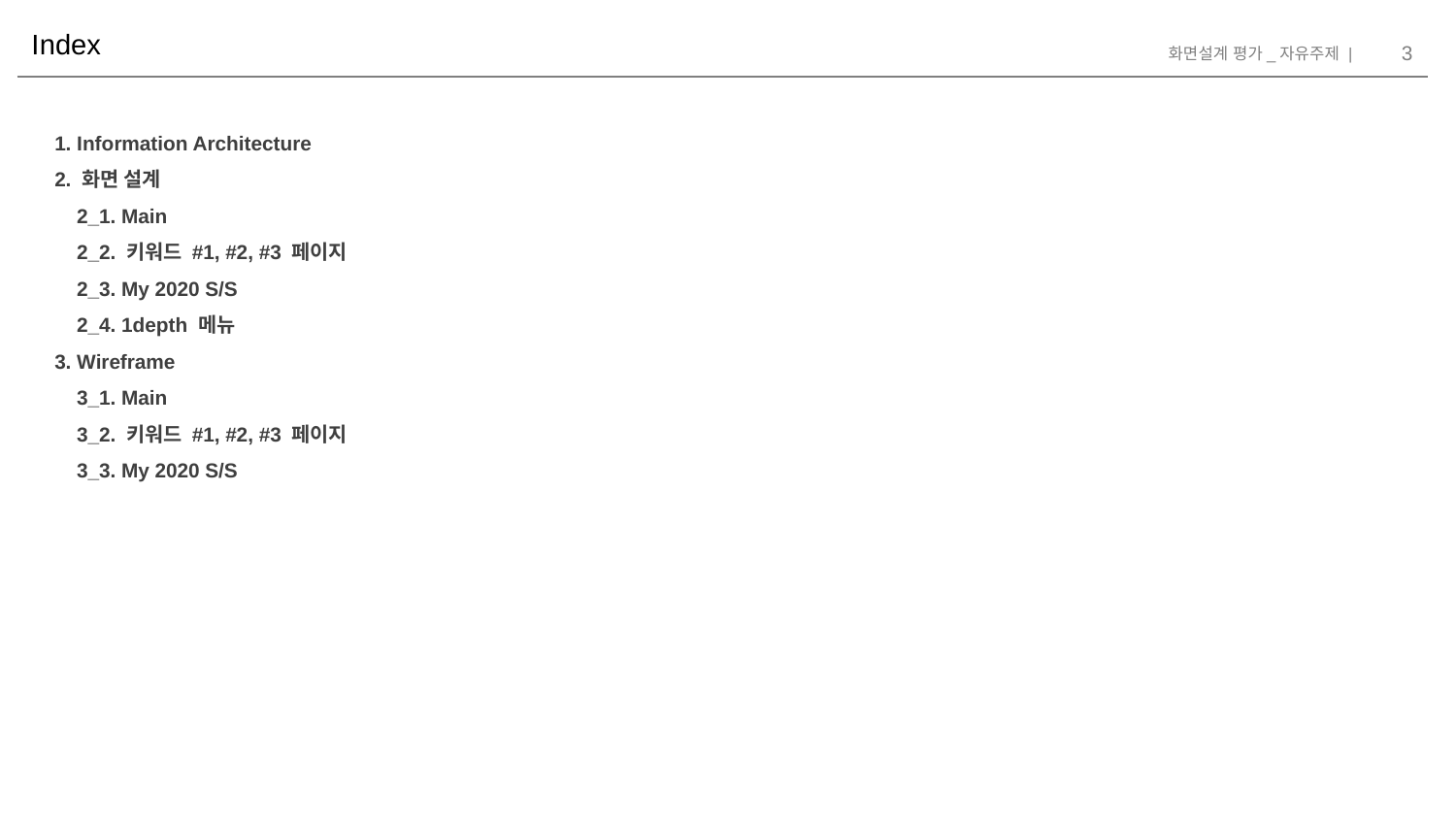

Index
3
1. Information Architecture
2. 화면 설계
    2_1. Main
    2_2. 키워드 #1, #2, #3 페이지
    2_3. My 2020 S/S
    2_4. 1depth 메뉴
3. Wireframe
    3_1. Main
    3_2. 키워드 #1, #2, #3 페이지
    3_3. My 2020 S/S